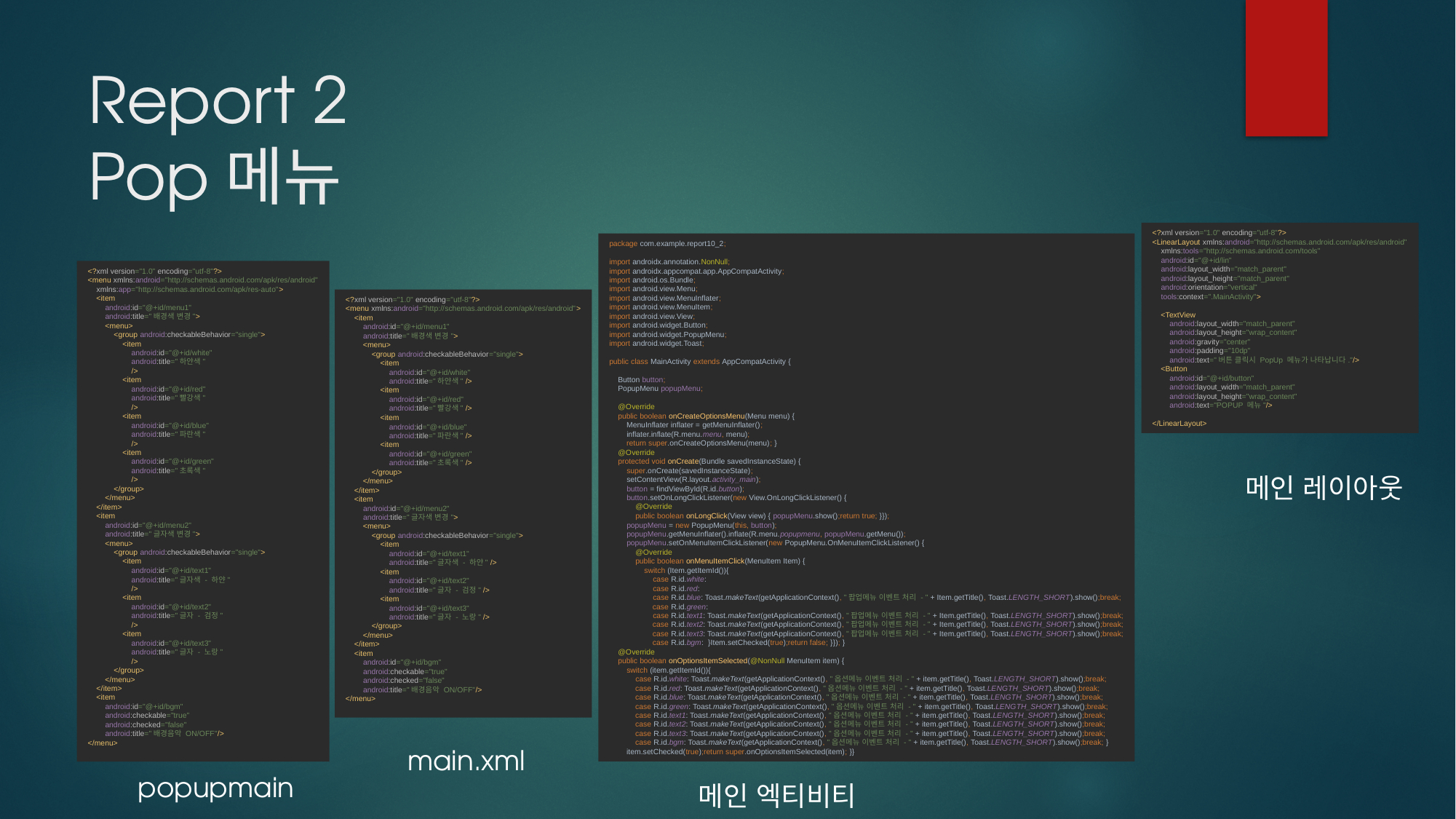

# Report 2 Pop메뉴
<?xml version="1.0" encoding="utf-8"?>
<LinearLayout xmlns:android="http://schemas.android.com/apk/res/android"
    xmlns:tools="http://schemas.android.com/tools"
    android:id="@+id/lin"
    android:layout_width="match_parent"
    android:layout_height="match_parent"
    android:orientation="vertical"
    tools:context=".MainActivity">
    <TextView
        android:layout_width="match_parent"
        android:layout_height="wrap_content"
        android:gravity="center"
        android:padding="10dp"
        android:text="버튼 클릭시 PopUp 메뉴가 나타납니다."/>
    <Button
        android:id="@+id/button"
        android:layout_width="match_parent"
        android:layout_height="wrap_content"
        android:text="POPUP 메뉴"/>
</LinearLayout>
package com.example.report10_2;
import androidx.annotation.NonNull;
import androidx.appcompat.app.AppCompatActivity;
import android.os.Bundle;
import android.view.Menu;
import android.view.MenuInflater;
import android.view.MenuItem;
import android.view.View;
import android.widget.Button;
import android.widget.PopupMenu;
import android.widget.Toast;
public class MainActivity extends AppCompatActivity {
    Button button;
    PopupMenu popupMenu;
    @Override
    public boolean onCreateOptionsMenu(Menu menu) {
        MenuInflater inflater = getMenuInflater();
        inflater.inflate(R.menu.menu, menu);
        return super.onCreateOptionsMenu(menu); }
    @Override
    protected void onCreate(Bundle savedInstanceState) {
        super.onCreate(savedInstanceState);
        setContentView(R.layout.activity_main);
        button = findViewById(R.id.button);
        button.setOnLongClickListener(new View.OnLongClickListener() {
            @Override
            public boolean onLongClick(View view) { popupMenu.show();return true; }});
        popupMenu = new PopupMenu(this, button);
        popupMenu.getMenuInflater().inflate(R.menu.popupmenu, popupMenu.getMenu());
        popupMenu.setOnMenuItemClickListener(new PopupMenu.OnMenuItemClickListener() {
            @Override
            public boolean onMenuItemClick(MenuItem Item) {
                switch (Item.getItemId()){
                    case R.id.white:
                    case R.id.red:
                    case R.id.blue: Toast.makeText(getApplicationContext(), "팝업메뉴 이벤트 처리 - " + Item.getTitle(), Toast.LENGTH_SHORT).show();break;
                    case R.id.green:
                    case R.id.text1: Toast.makeText(getApplicationContext(), "팝업메뉴 이벤트 처리 - " + Item.getTitle(), Toast.LENGTH_SHORT).show();break;
                    case R.id.text2: Toast.makeText(getApplicationContext(), "팝업메뉴 이벤트 처리 - " + Item.getTitle(), Toast.LENGTH_SHORT).show();break;
                    case R.id.text3: Toast.makeText(getApplicationContext(), "팝업메뉴 이벤트 처리 - " + Item.getTitle(), Toast.LENGTH_SHORT).show();break;
                    case R.id.bgm:  }Item.setChecked(true);return false; }}); }
    @Override
    public boolean onOptionsItemSelected(@NonNull MenuItem item) {
        switch (item.getItemId()){
            case R.id.white: Toast.makeText(getApplicationContext(), "옵션메뉴 이벤트 처리 - " + item.getTitle(), Toast.LENGTH_SHORT).show();break;
            case R.id.red: Toast.makeText(getApplicationContext(), "옵션메뉴 이벤트 처리 - " + item.getTitle(), Toast.LENGTH_SHORT).show();break;
            case R.id.blue: Toast.makeText(getApplicationContext(), "옵션메뉴 이벤트 처리 - " + item.getTitle(), Toast.LENGTH_SHORT).show();break;
            case R.id.green: Toast.makeText(getApplicationContext(), "옵션메뉴 이벤트 처리 - " + item.getTitle(), Toast.LENGTH_SHORT).show();break;
            case R.id.text1: Toast.makeText(getApplicationContext(), "옵션메뉴 이벤트 처리 - " + item.getTitle(), Toast.LENGTH_SHORT).show();break;
            case R.id.text2: Toast.makeText(getApplicationContext(), "옵션메뉴 이벤트 처리 - " + item.getTitle(), Toast.LENGTH_SHORT).show();break;
            case R.id.text3: Toast.makeText(getApplicationContext(), "옵션메뉴 이벤트 처리 - " + item.getTitle(), Toast.LENGTH_SHORT).show();break;
            case R.id.bgm: Toast.makeText(getApplicationContext(), "옵션메뉴 이벤트 처리 - " + item.getTitle(), Toast.LENGTH_SHORT).show();break; }
        item.setChecked(true);return super.onOptionsItemSelected(item); }}
<?xml version="1.0" encoding="utf-8"?>
<menu xmlns:android="http://schemas.android.com/apk/res/android"
    xmlns:app="http://schemas.android.com/apk/res-auto">
    <item
        android:id="@+id/menu1"
        android:title="배경색 변경">
        <menu>
            <group android:checkableBehavior="single">
                <item
                    android:id="@+id/white"
                    android:title="하얀색"
                    />
                <item
                    android:id="@+id/red"
                    android:title="빨강색"
                    />
                <item
                    android:id="@+id/blue"
                    android:title="파란색"
                    />
                <item
                    android:id="@+id/green"
                    android:title="초록색"
                    />
            </group>
        </menu>
    </item>
    <item
        android:id="@+id/menu2"
        android:title="글자색 변경">
        <menu>
            <group android:checkableBehavior="single">
                <item
                    android:id="@+id/text1"
                    android:title="글자색 - 하얀"
                    />
                <item
                    android:id="@+id/text2"
                    android:title="글자 - 검정"
                    />
                <item
                    android:id="@+id/text3"
                    android:title="글자 - 노랑"
                    />
            </group>
        </menu>
    </item>
    <item
        android:id="@+id/bgm"
        android:checkable="true"
        android:checked="false"
        android:title="배경음악 ON/OFF"/>
</menu>
<?xml version="1.0" encoding="utf-8"?>
<menu xmlns:android="http://schemas.android.com/apk/res/android">
    <item
        android:id="@+id/menu1"
        android:title="배경색 변경">
        <menu>
            <group android:checkableBehavior="single">
                <item
                    android:id="@+id/white"
                    android:title="하얀색" />
                <item
                    android:id="@+id/red"
                    android:title="빨강색" />
                <item
                    android:id="@+id/blue"
                    android:title="파란색" />
                <item
                    android:id="@+id/green"
                    android:title="초록색" />
            </group>
        </menu>
    </item>
    <item
        android:id="@+id/menu2"
        android:title="글자색 변경">
        <menu>
            <group android:checkableBehavior="single">
                <item
                    android:id="@+id/text1"
                    android:title="글자색 - 하얀" />
                <item
                    android:id="@+id/text2"
                    android:title="글자 - 검정" />
                <item
                    android:id="@+id/text3"
                    android:title="글자 - 노랑" />
            </group>
        </menu>
    </item>
    <item
        android:id="@+id/bgm"
        android:checkable="true"
        android:checked="false"
        android:title="배경음악 ON/OFF"/>
</menu>
메인 레이아웃
main.xml
popupmain
메인 엑티비티